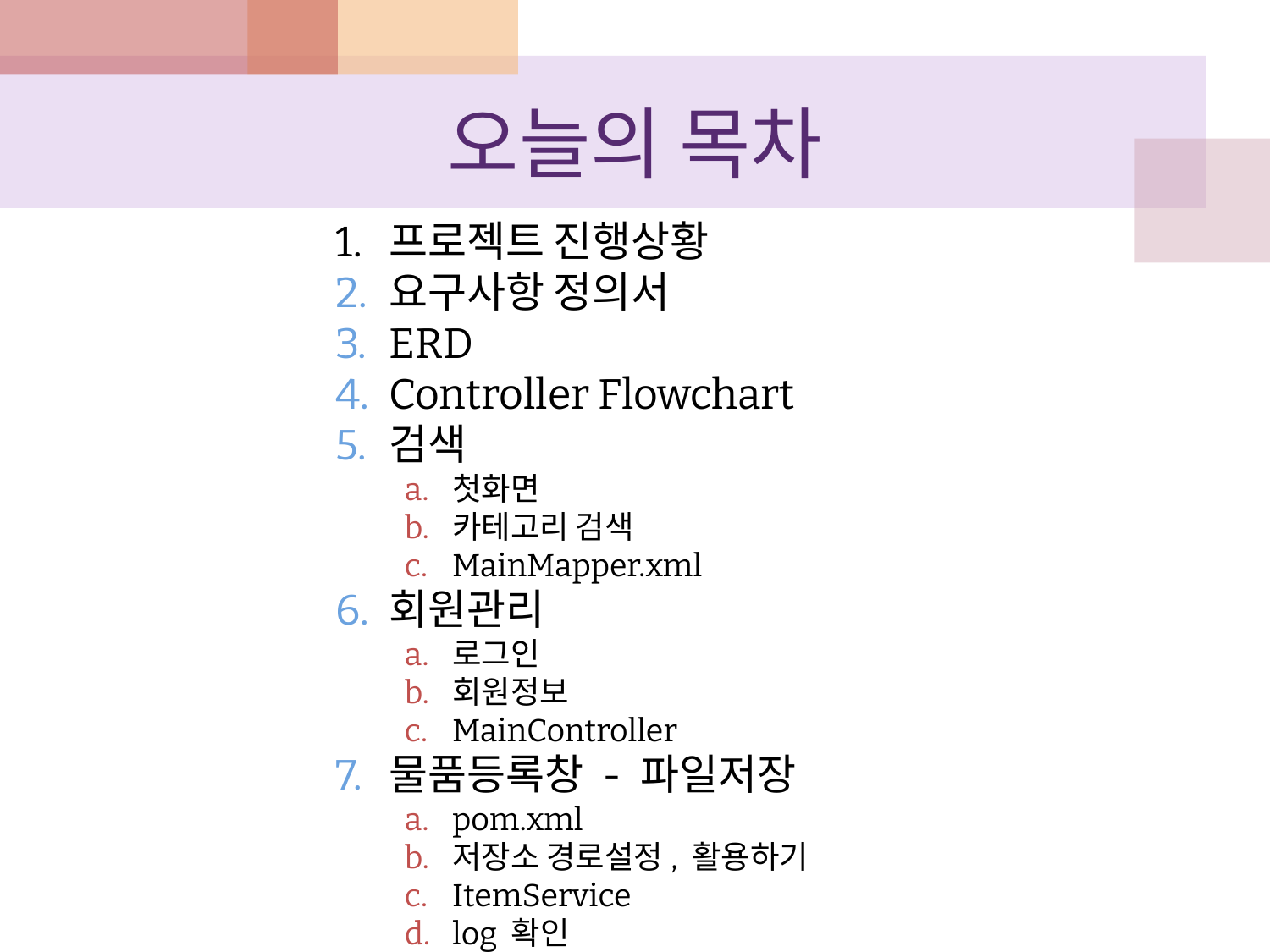

# 오늘의 목차
프로젝트 진행상황
요구사항 정의서
ERD
Controller Flowchart
검색
첫화면
카테고리 검색
MainMapper.xml
회원관리
로그인
회원정보
MainController
물품등록창 - 파일저장
pom.xml
저장소 경로설정, 활용하기
ItemService
log 확인